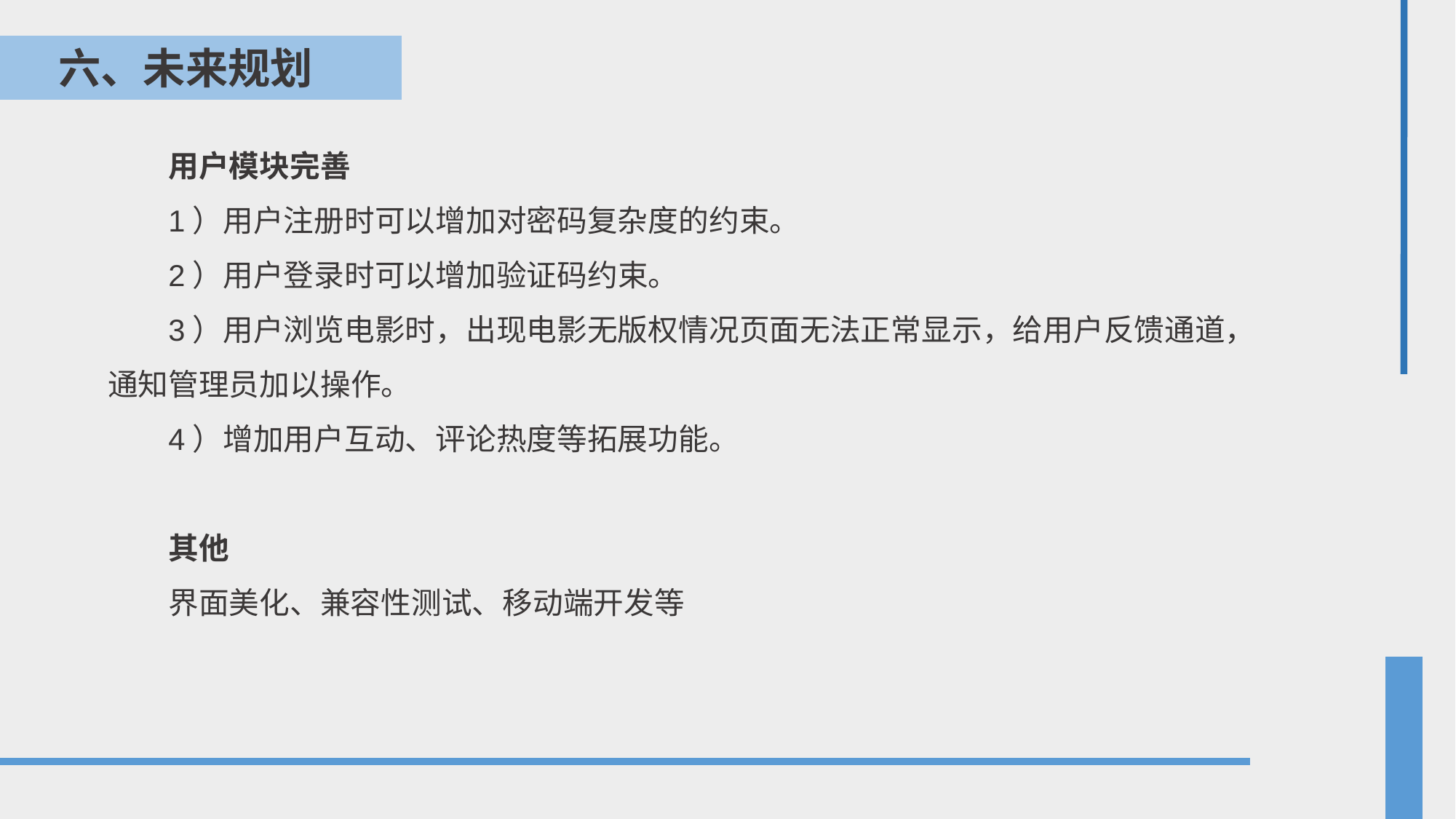

六、未来规划
用户模块完善
1）用户注册时可以增加对密码复杂度的约束。
2）用户登录时可以增加验证码约束。
3）用户浏览电影时，出现电影无版权情况页面无法正常显示，给用户反馈通道，通知管理员加以操作。
4）增加用户互动、评论热度等拓展功能。

其他
界面美化、兼容性测试、移动端开发等